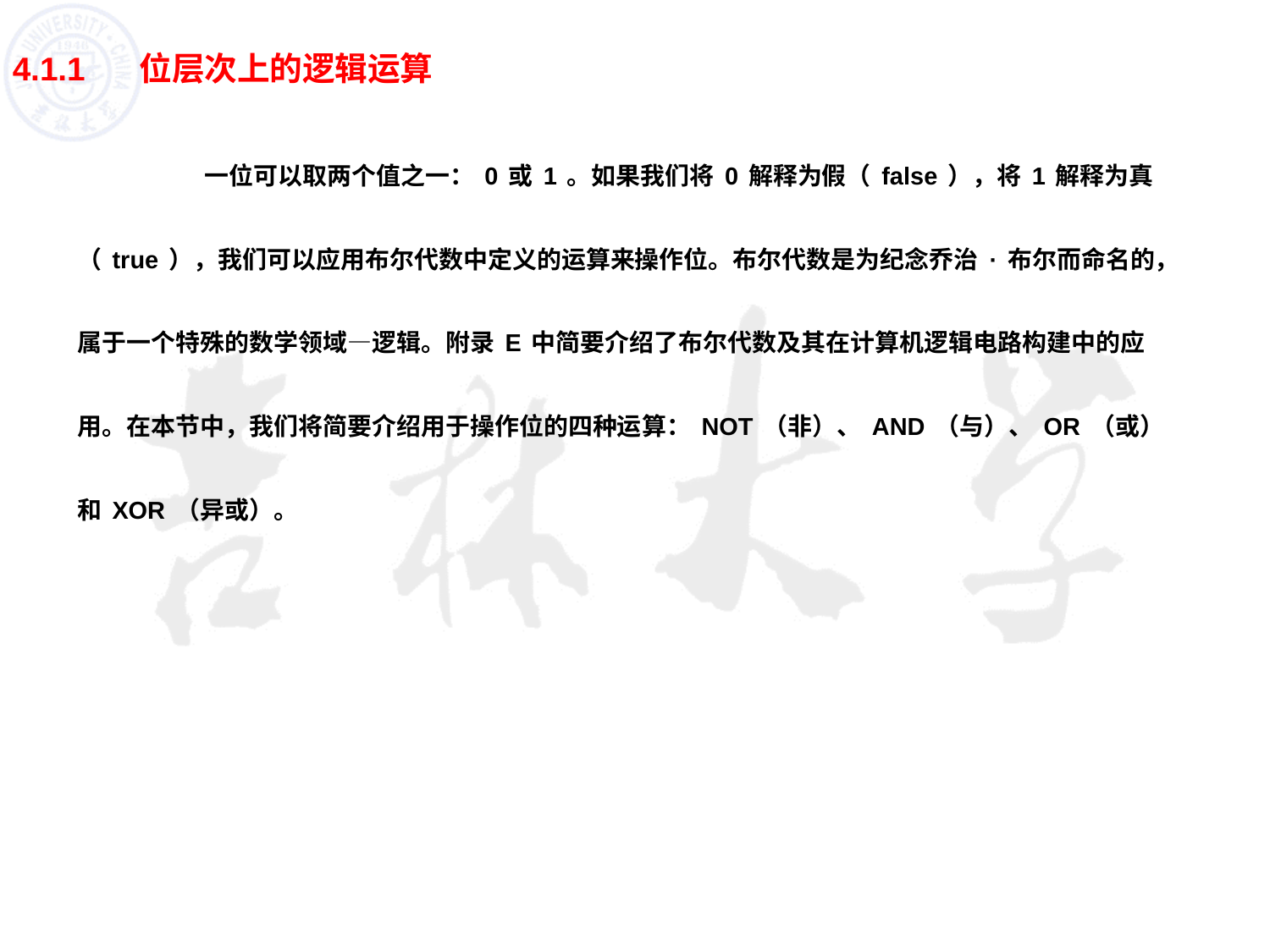

4.1.1	位层次上的逻辑运算
	一位可以取两个值之一：0或1。如果我们将0解释为假（false），将1解释为真（true），我们可以应用布尔代数中定义的运算来操作位。布尔代数是为纪念乔治·布尔而命名的，属于一个特殊的数学领域—逻辑。附录E中简要介绍了布尔代数及其在计算机逻辑电路构建中的应用。在本节中，我们将简要介绍用于操作位的四种运算：NOT（非）、AND（与）、OR（或）和XOR（异或）。